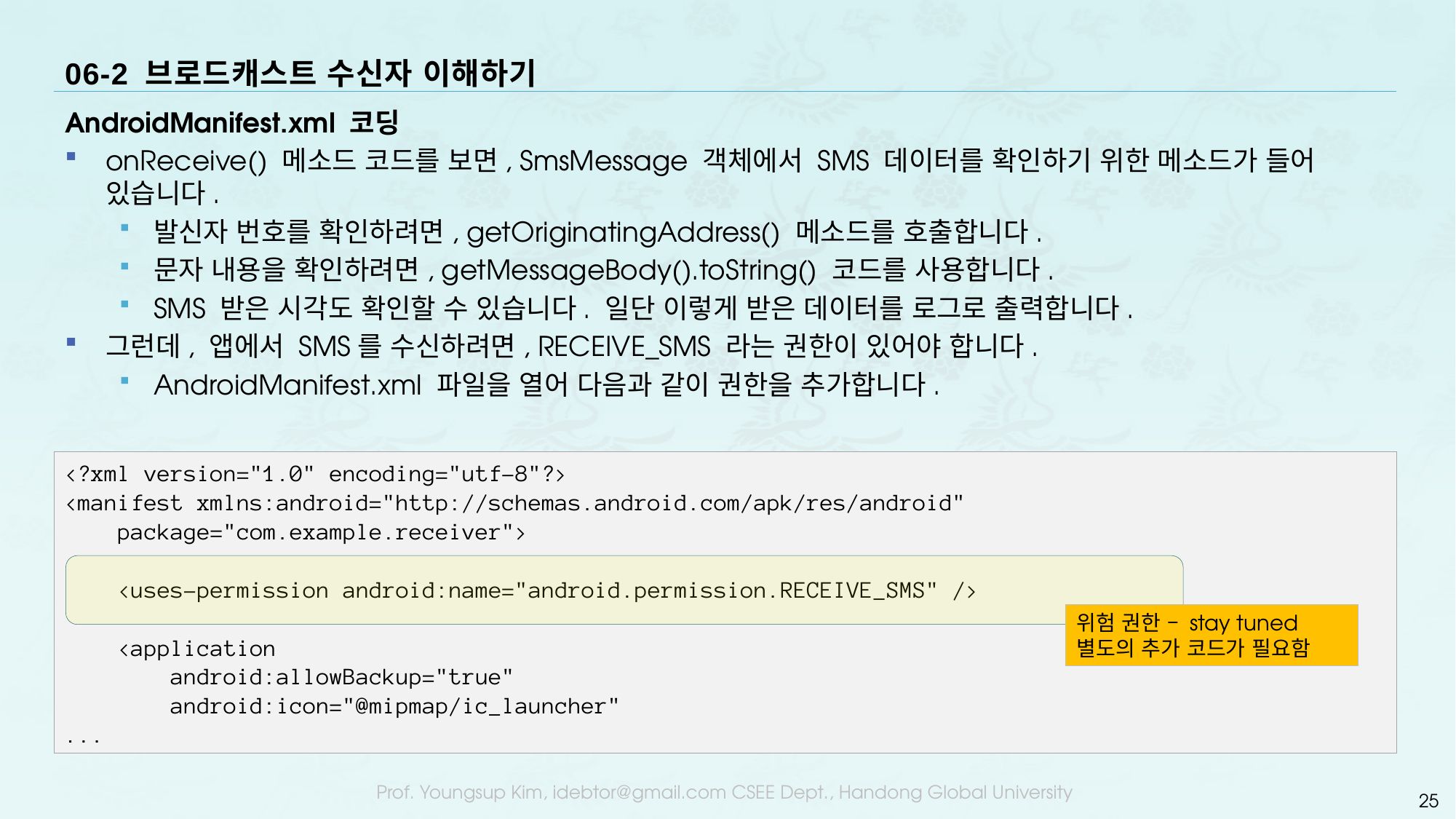

# 06-2 브로드캐스트 수신자 이해하기
AndroidManifest.xml 코딩
onReceive() 메소드 코드를 보면, SmsMessage 객체에서 SMS 데이터를 확인하기 위한 메소드가 들어 있습니다.
발신자 번호를 확인하려면, getOriginatingAddress() 메소드를 호출합니다.
문자 내용을 확인하려면, getMessageBody().toString() 코드를 사용합니다.
SMS 받은 시각도 확인할 수 있습니다. 일단 이렇게 받은 데이터를 로그로 출력합니다.
그런데, 앱에서 SMS를 수신하려면, RECEIVE_SMS 라는 권한이 있어야 합니다.
AndroidManifest.xml 파일을 열어 다음과 같이 권한을 추가합니다.
<?xml version="1.0" encoding="utf-8"?>
<manifest xmlns:android="http://schemas.android.com/apk/res/android"
    package="com.example.receiver">

    <uses-permission android:name="android.permission.RECEIVE_SMS" />

    <application
        android:allowBackup="true"
        android:icon="@mipmap/ic_launcher"
...

위험 권한 – stay tuned
별도의 추가 코드가 필요함
25